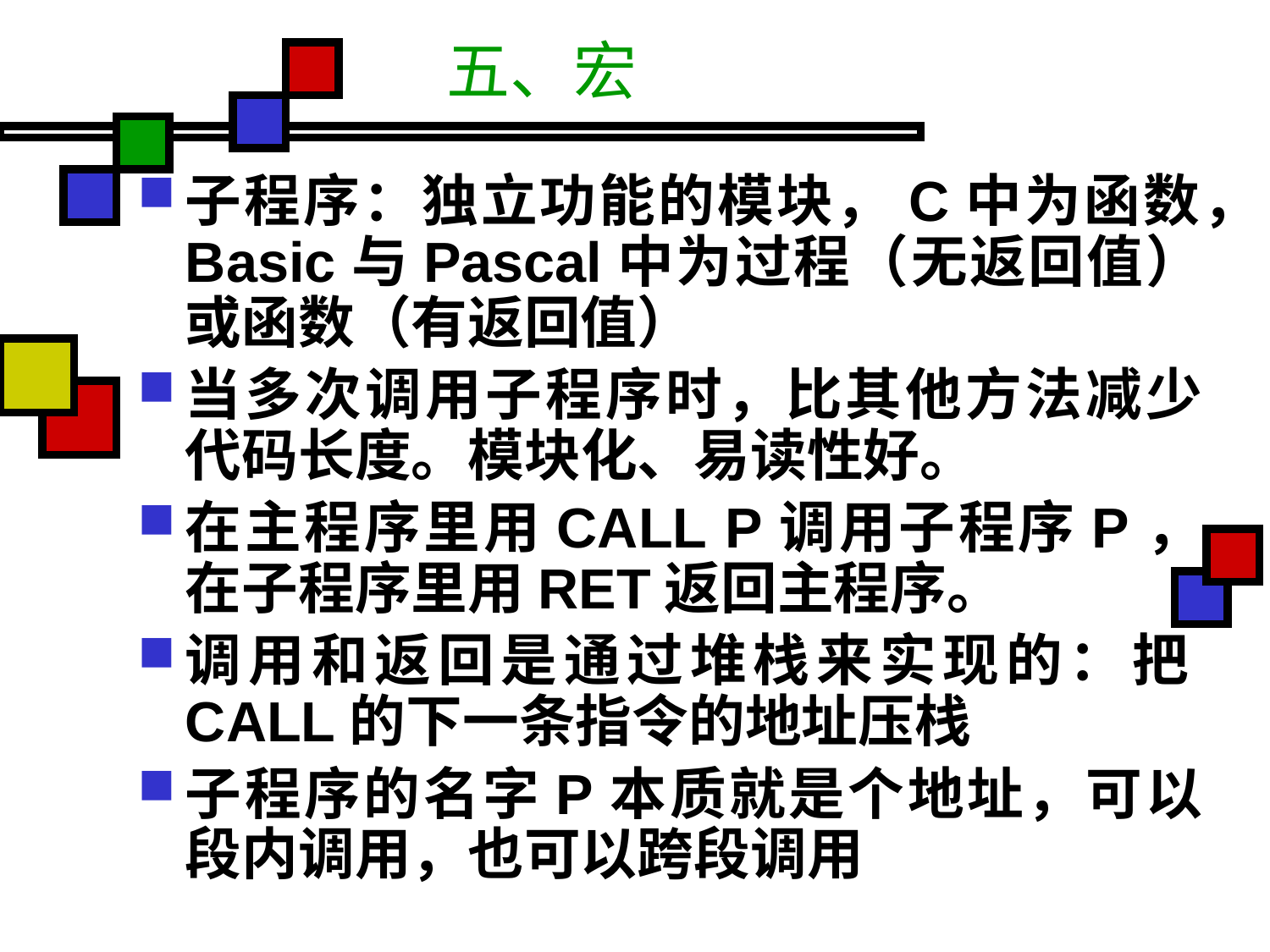

# 五、宏
子程序：独立功能的模块，C中为函数，Basic与Pascal中为过程（无返回值）或函数（有返回值）
当多次调用子程序时，比其他方法减少代码长度。模块化、易读性好。
在主程序里用CALL P调用子程序P，在子程序里用RET返回主程序。
调用和返回是通过堆栈来实现的：把CALL的下一条指令的地址压栈
子程序的名字P本质就是个地址，可以段内调用，也可以跨段调用